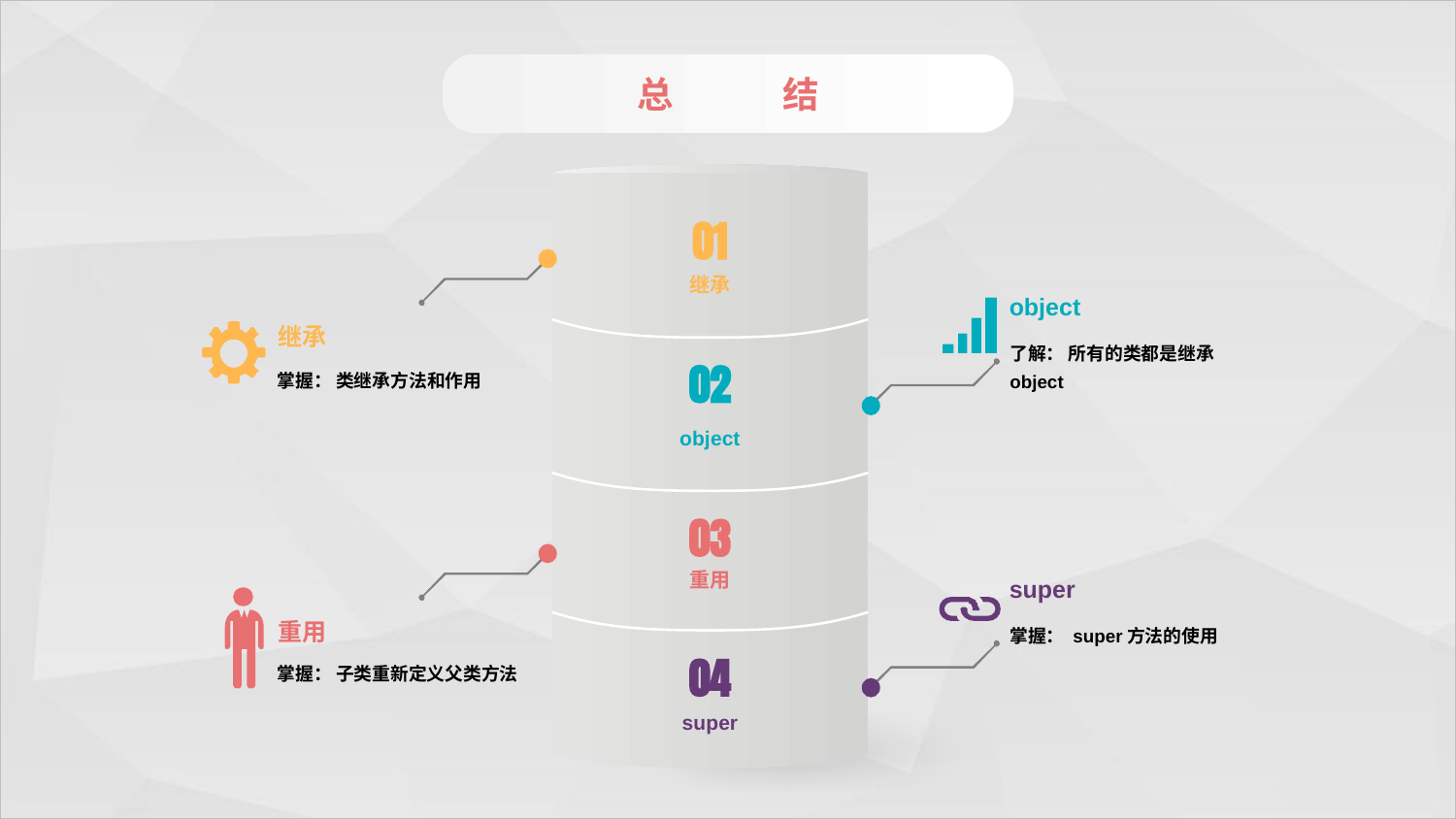

总	结

01
继承

object

了解： 所有的类都是继承object
继承

掌握： 类继承方法和作用
02
object

03
重用

super

掌握： super方法的使用

重用
掌握： 子类重新定义父类方法

04
super